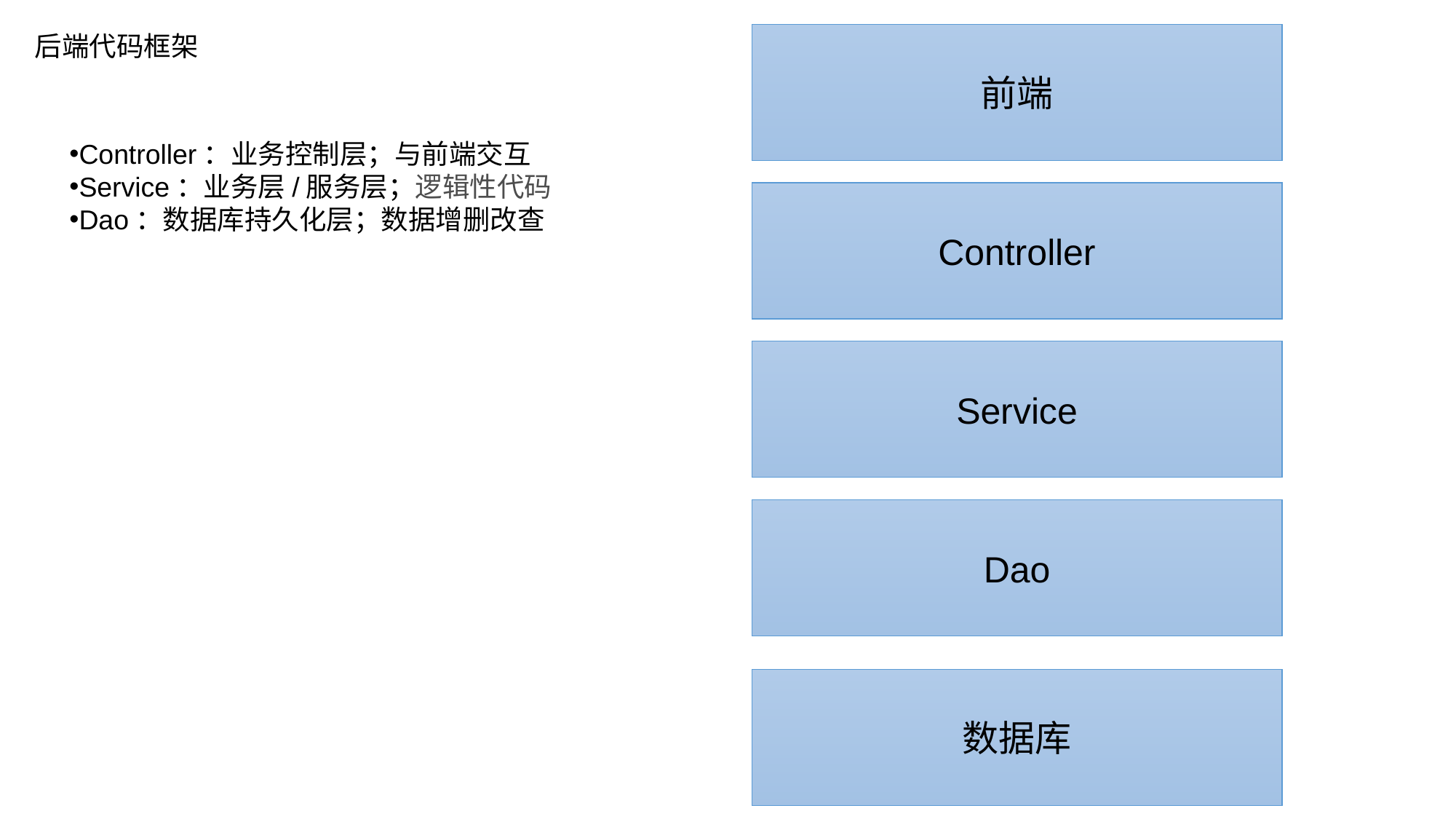

后端代码框架
前端
Controller：业务控制层；与前端交互
Service：业务层/服务层；逻辑性代码
Dao：数据库持久化层；数据增删改查
Controller
Service
Dao
数据库